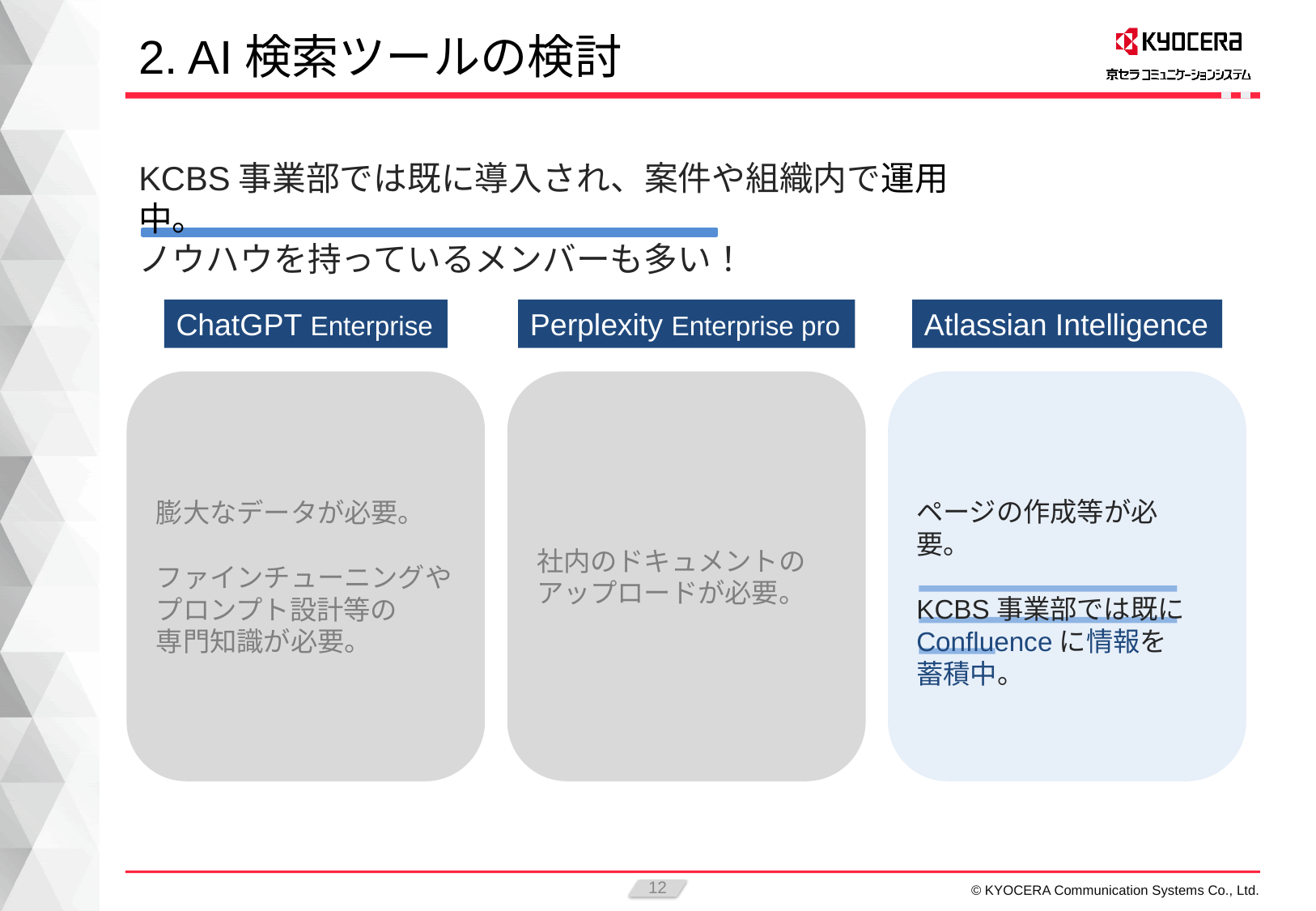

# 2. AI検索ツールの検討
KCBS事業部では既に導入され、案件や組織内で運用中。
ノウハウを持っているメンバーも多い！

ChatGPT Enterprise
Perplexity Enterprise pro
Atlassian Intelligence

膨大なデータが必要。

ファインチューニングや
プロンプト設計等の
専門知識が必要。
社内のドキュメントの
アップロードが必要。
ページの作成等が必要。

KCBS事業部では既に
Confluenceに情報を
蓄積中。

12